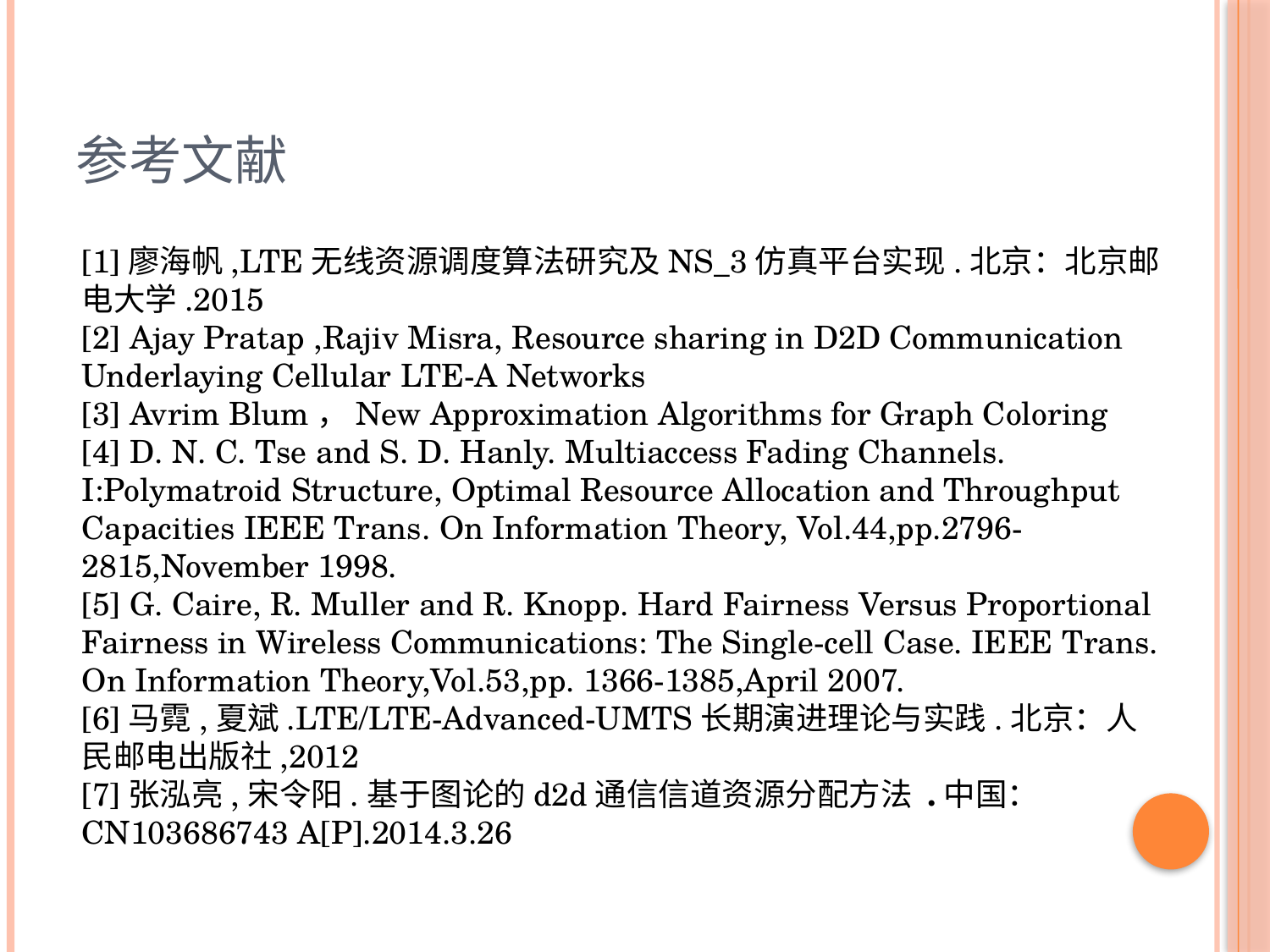

# 参考文献

[1]廖海帆,LTE无线资源调度算法研究及NS_3仿真平台实现.北京：北京邮电大学.2015
[2] Ajay Pratap ,Rajiv Misra, Resource sharing in D2D Communication Underlaying Cellular LTE-A Networks
[3] Avrim Blum，New Approximation Algorithms for Graph Coloring
[4] D. N. C. Tse and S. D. Hanly. Multiaccess Fading Channels. I:Polymatroid Structure, Optimal Resource Allocation and Throughput Capacities IEEE Trans. On Information Theory, Vol.44,pp.2796-2815,November 1998.
[5] G. Caire, R. Muller and R. Knopp. Hard Fairness Versus Proportional Fairness in Wireless Communications: The Single-cell Case. IEEE Trans. On Information Theory,Vol.53,pp. 1366-1385,April 2007.
[6]马霓,夏斌.LTE/LTE-Advanced-UMTS长期演进理论与实践.北京：人民邮电出版社,2012
[7]张泓亮,宋令阳.基于图论的d2d通信信道资源分配方法 .中国：CN103686743 A[P].2014.3.26